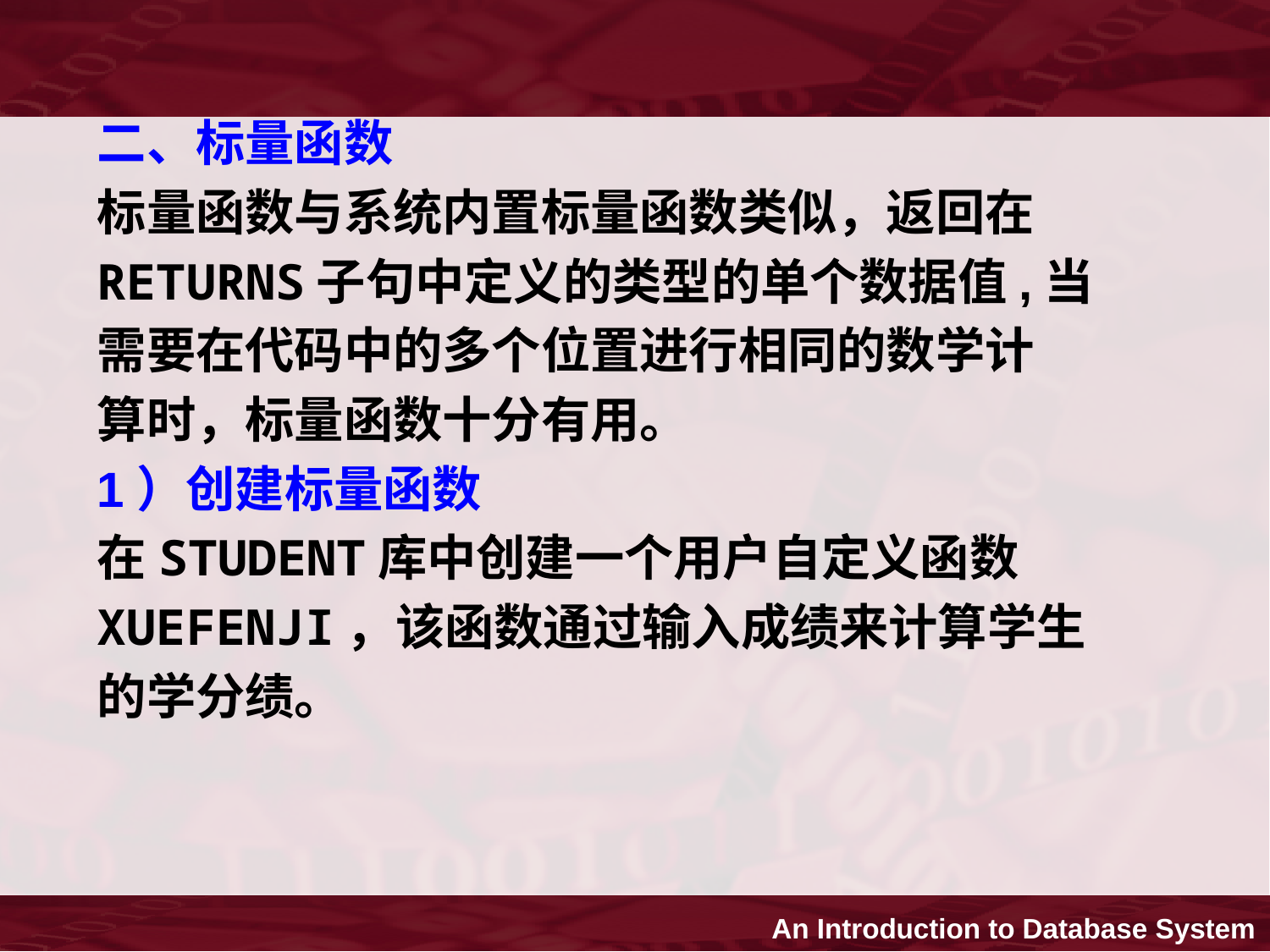

二、标量函数
标量函数与系统内置标量函数类似，返回在
RETURNS子句中定义的类型的单个数据值,当
需要在代码中的多个位置进行相同的数学计
算时，标量函数十分有用。
1）创建标量函数
在STUDENT库中创建一个用户自定义函数
XUEFENJI，该函数通过输入成绩来计算学生
的学分绩。